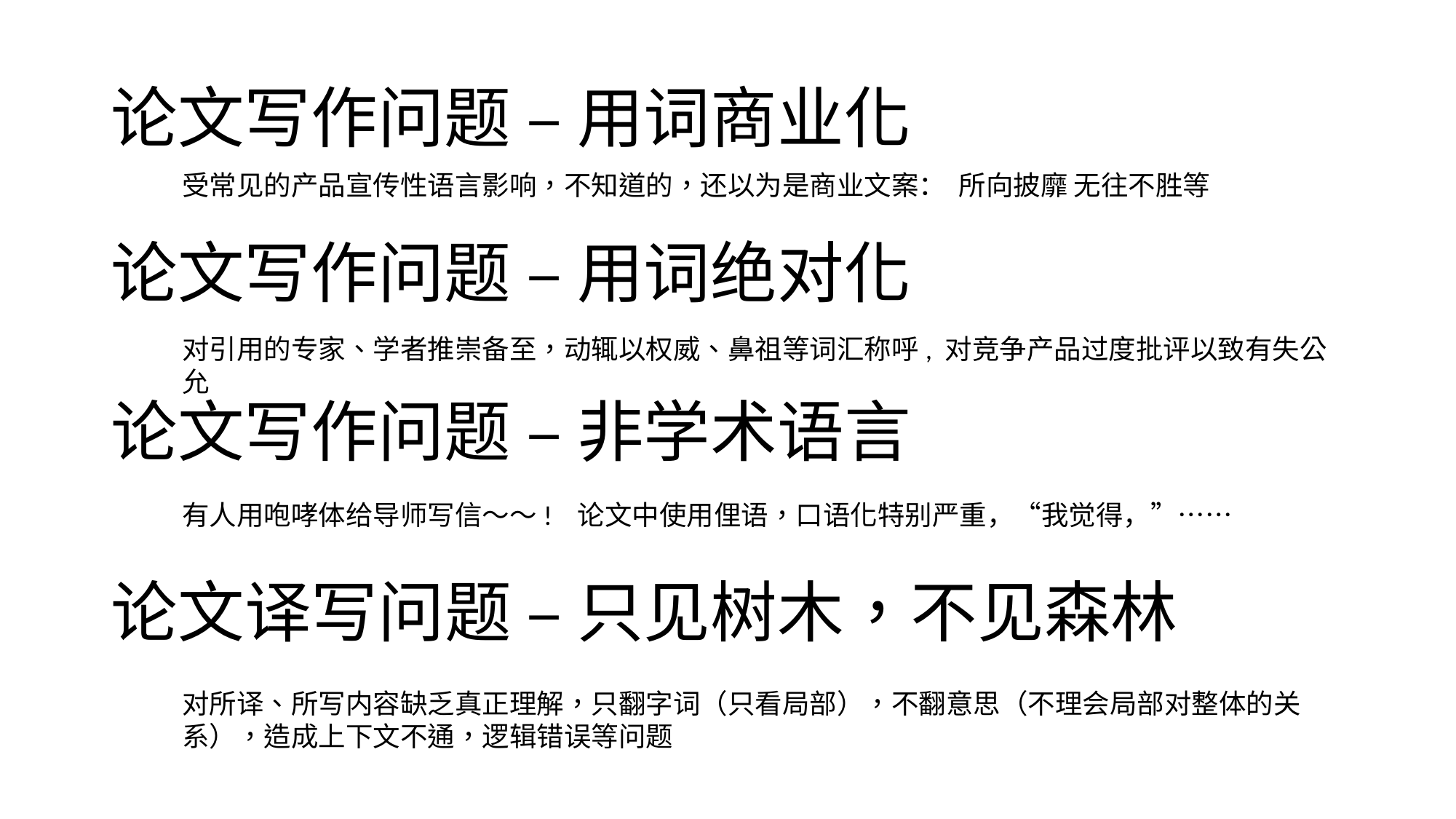

# 论文写作问题 – 用词商业化
受常见的产品宣传性语言影响，不知道的，还以为是商业文案：  所向披靡 无往不胜等
论文写作问题 – 用词绝对化
对引用的专家、学者推崇备至，动辄以权威、鼻祖等词汇称呼, 对竞争产品过度批评以致有失公允
论文写作问题 – 非学术语言
有人用咆哮体给导师写信～～!   论文中使用俚语，口语化特别严重，“我觉得，”……
论文译写问题 – 只见树木，不见森林
对所译、所写内容缺乏真正理解，只翻字词（只看局部），不翻意思（不理会局部对整体的关系），造成上下文不通，逻辑错误等问题